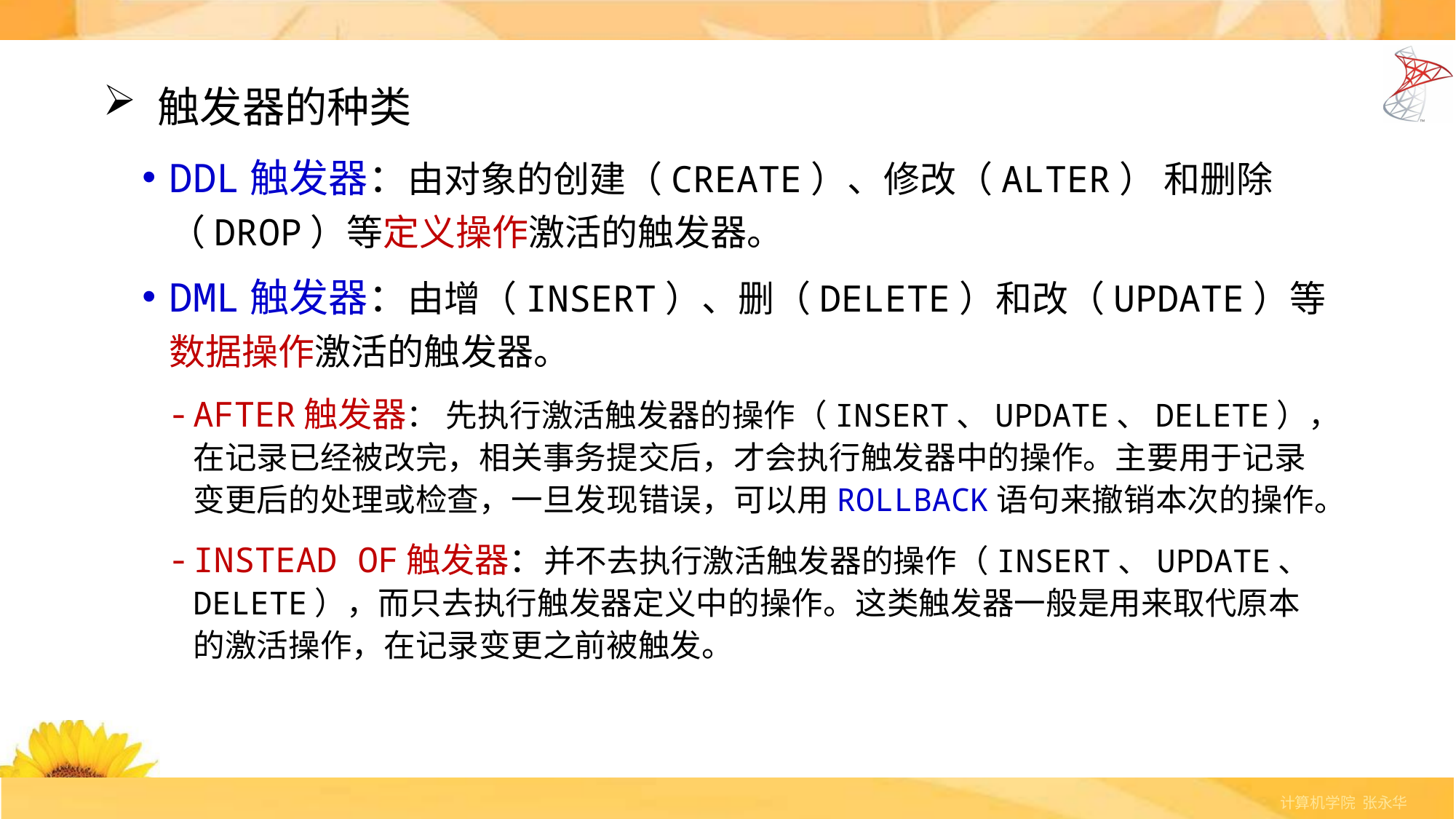

# 触发器的种类
DDL触发器：由对象的创建（CREATE）、修改（ALTER） 和删除（DROP）等定义操作激活的触发器。
DML触发器：由增（INSERT）、删（DELETE）和改（UPDATE）等数据操作激活的触发器。
AFTER触发器： 先执行激活触发器的操作（INSERT、UPDATE、DELETE），在记录已经被改完，相关事务提交后，才会执行触发器中的操作。主要用于记录变更后的处理或检查，一旦发现错误，可以用ROLLBACK语句来撤销本次的操作。
INSTEAD OF触发器：并不去执行激活触发器的操作（INSERT、UPDATE、DELETE），而只去执行触发器定义中的操作。这类触发器一般是用来取代原本的激活操作，在记录变更之前被触发。